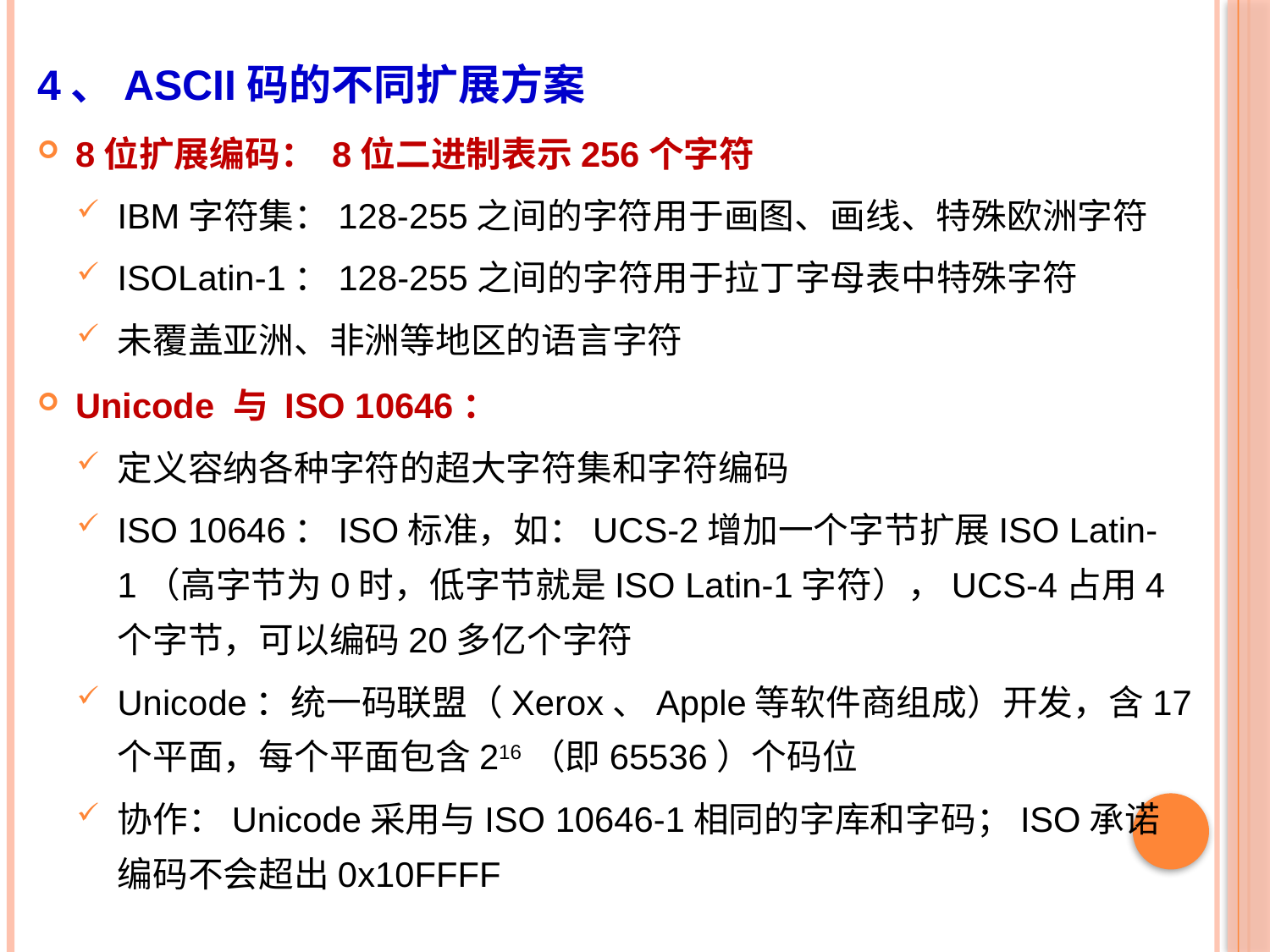

4、ASCII码的不同扩展方案
8位扩展编码： 8位二进制表示256个字符
IBM字符集：128-255之间的字符用于画图、画线、特殊欧洲字符
ISOLatin-1：128-255之间的字符用于拉丁字母表中特殊字符
未覆盖亚洲、非洲等地区的语言字符
Unicode 与 ISO 10646：
定义容纳各种字符的超大字符集和字符编码
ISO 10646：ISO标准，如：UCS-2增加一个字节扩展ISO Latin-1（高字节为0时，低字节就是ISO Latin-1字符），UCS-4占用4个字节，可以编码20多亿个字符
Unicode：统一码联盟（Xerox、Apple等软件商组成）开发，含17个平面，每个平面包含216（即65536）个码位
协作：Unicode采用与ISO 10646-1相同的字库和字码；ISO承诺编码不会超出0x10FFFF